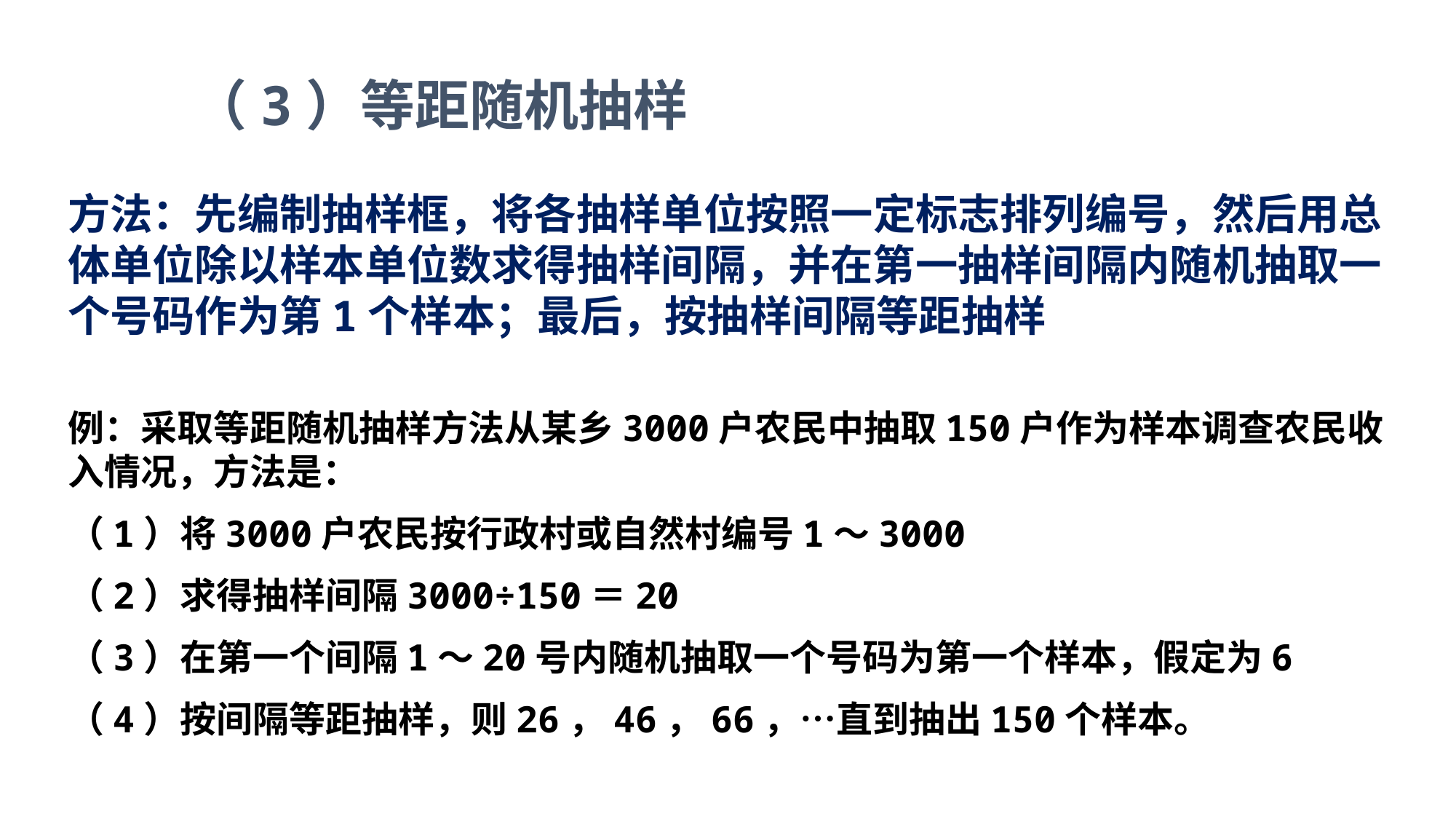

（3）等距随机抽样
方法：先编制抽样框，将各抽样单位按照一定标志排列编号，然后用总体单位除以样本单位数求得抽样间隔，并在第一抽样间隔内随机抽取一个号码作为第1个样本；最后，按抽样间隔等距抽样

例：采取等距随机抽样方法从某乡3000户农民中抽取150户作为样本调查农民收入情况，方法是：
（1）将3000户农民按行政村或自然村编号1～3000
（2）求得抽样间隔3000÷150＝20
（3）在第一个间隔1～20号内随机抽取一个号码为第一个样本，假定为6
（4）按间隔等距抽样，则26，46，66，…直到抽出150个样本。